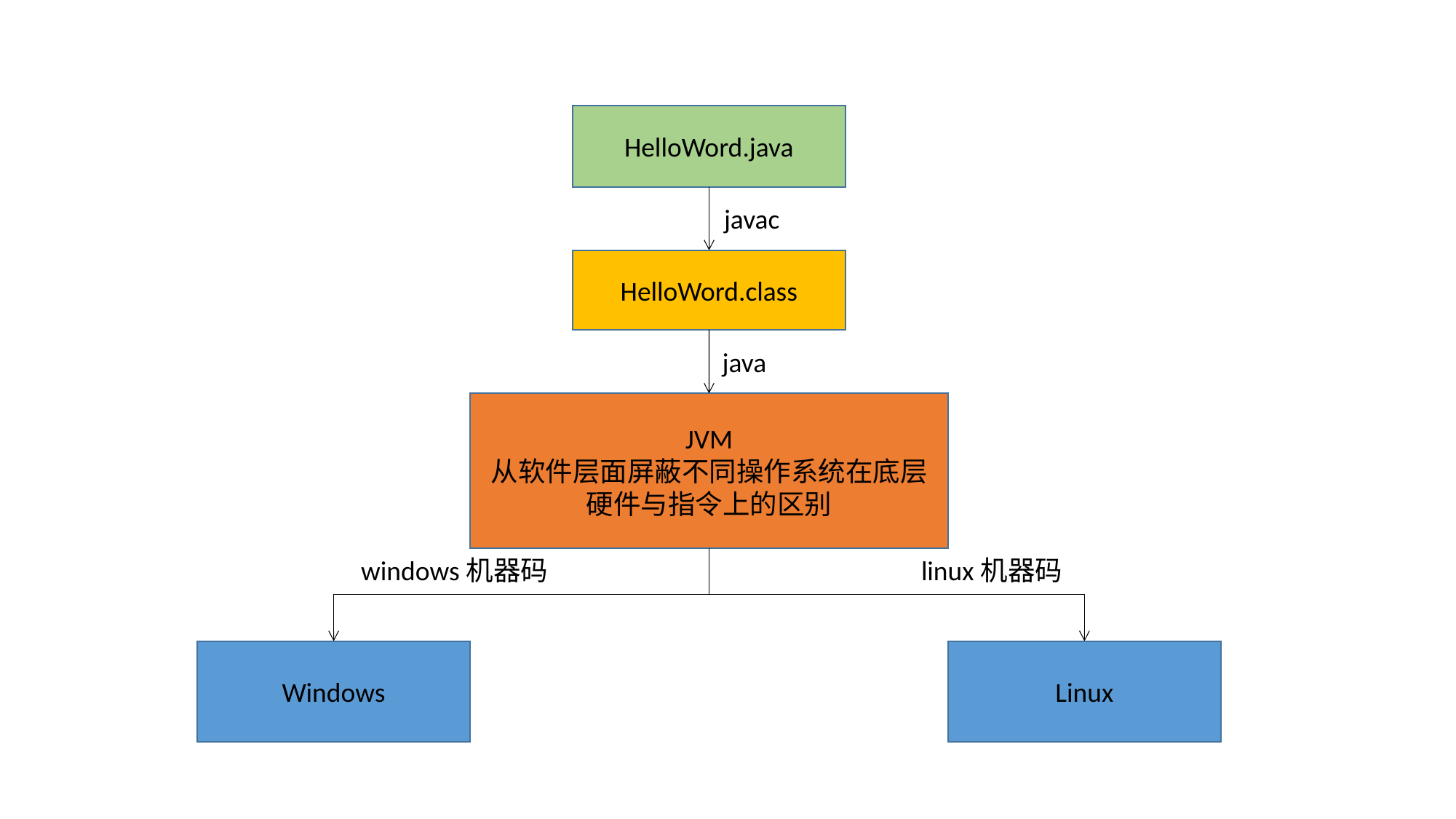

HelloWord.java
javac
HelloWord.class
java
JVM
从软件层面屏蔽不同操作系统在底层
硬件与指令上的区别
windows机器码
linux机器码
Windows
Linux